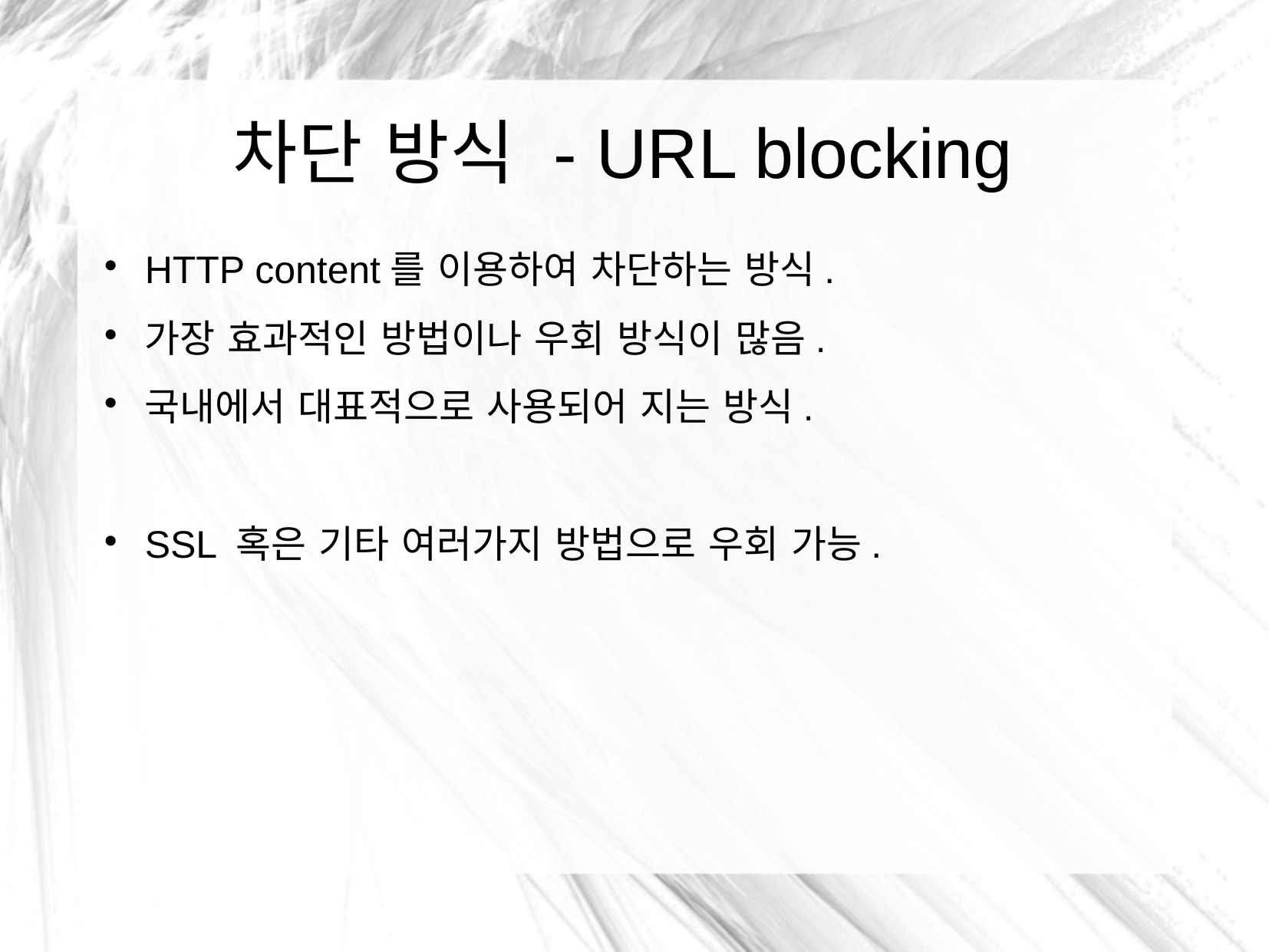

차단 방식 - URL blocking
HTTP content를 이용하여 차단하는 방식.
가장 효과적인 방법이나 우회 방식이 많음.
국내에서 대표적으로 사용되어 지는 방식.

SSL 혹은 기타 여러가지 방법으로 우회 가능.